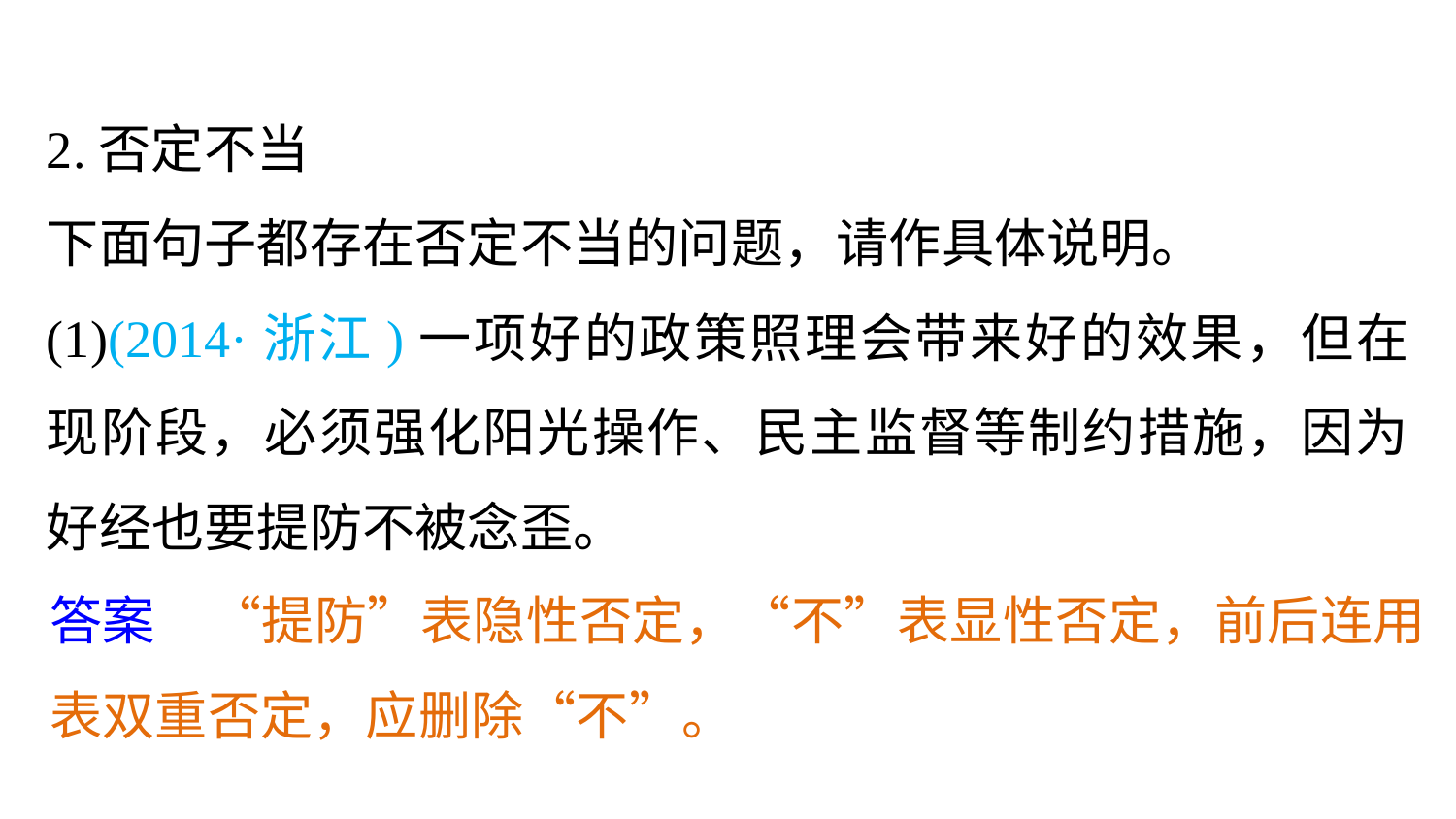

2.否定不当
下面句子都存在否定不当的问题，请作具体说明。
(1)(2014·浙江)一项好的政策照理会带来好的效果，但在现阶段，必须强化阳光操作、民主监督等制约措施，因为好经也要提防不被念歪。
答案　“提防”表隐性否定，“不”表显性否定，前后连用表双重否定，应删除“不”。